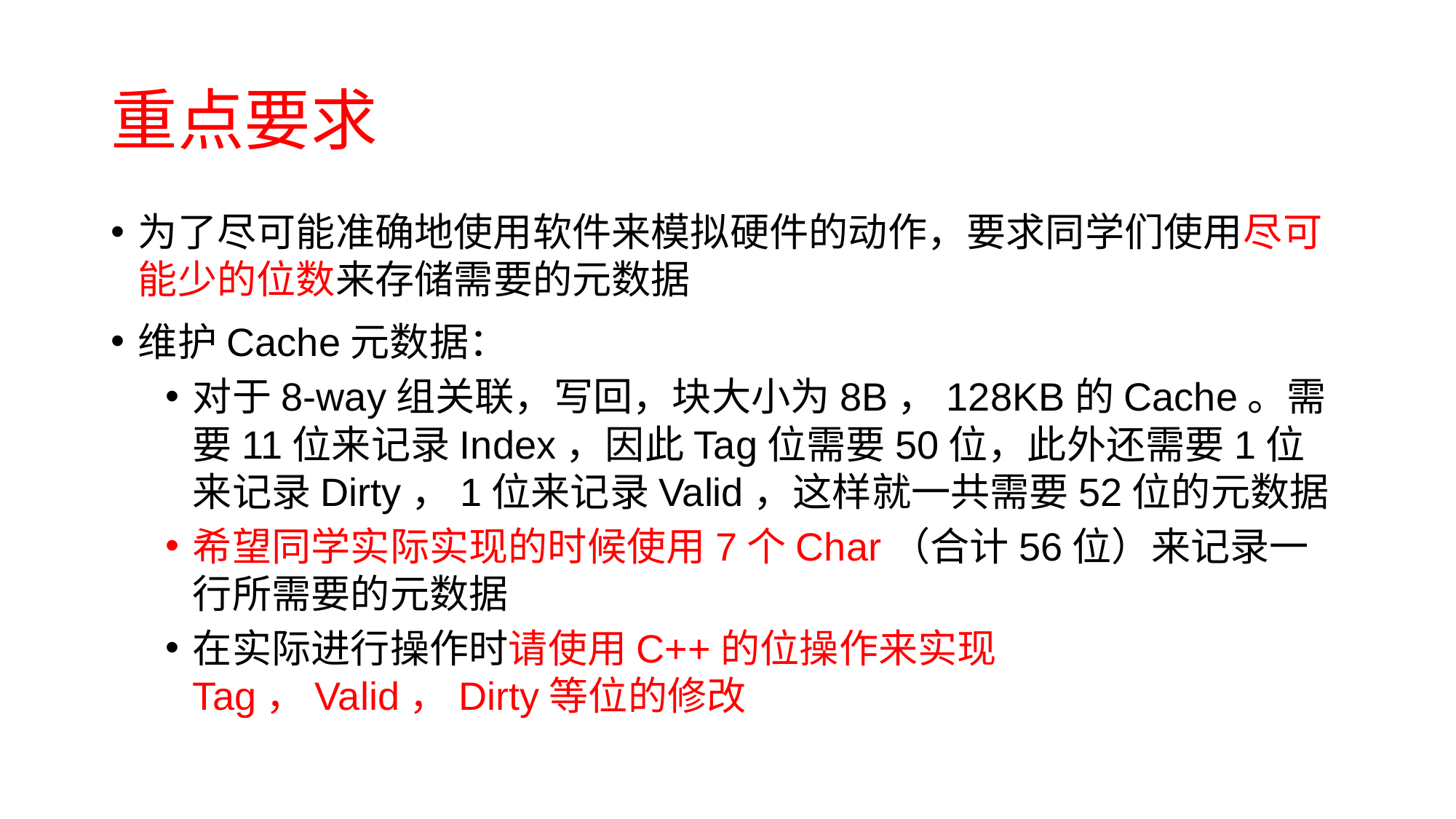

# 重点要求
为了尽可能准确地使用软件来模拟硬件的动作，要求同学们使用尽可能少的位数来存储需要的元数据
维护Cache元数据：
对于8-way组关联，写回，块大小为8B，128KB的Cache。需要11位来记录Index，因此Tag位需要50位，此外还需要1位来记录Dirty，1位来记录Valid，这样就一共需要52位的元数据
希望同学实际实现的时候使用7个Char（合计56位）来记录一行所需要的元数据
在实际进行操作时请使用C++的位操作来实现Tag，Valid，Dirty等位的修改